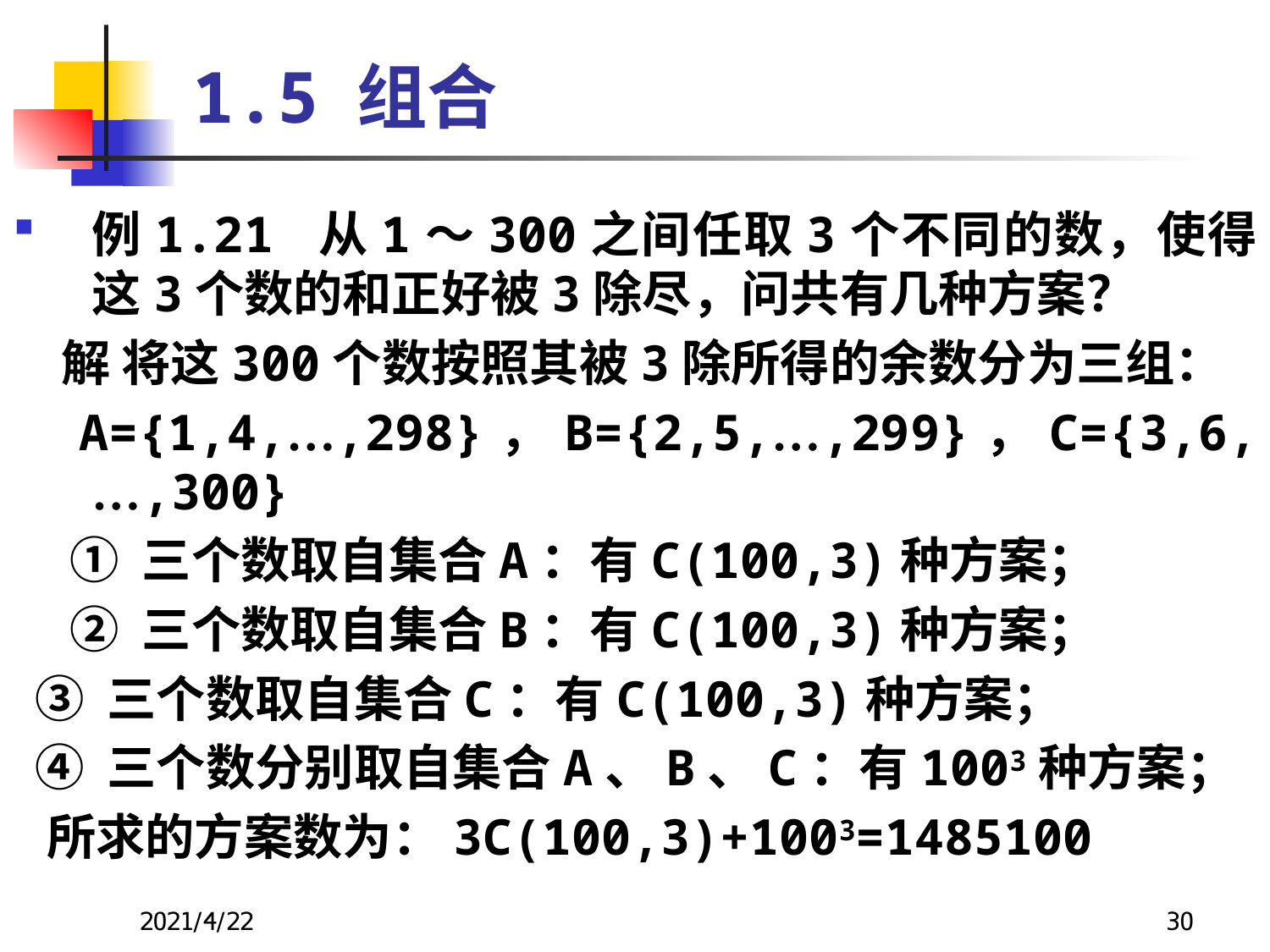

# 1.5 组合

例1.21 从1～300之间任取3个不同的数，使得这3个数的和正好被3除尽，问共有几种方案？
    解 将这300个数按照其被3除所得的余数分为三组：
  A={1,4,…,298}，B={2,5,…,299}，C={3,6,…,300}
      ① 三个数取自集合A：有C(100,3)种方案；
      ② 三个数取自集合B：有C(100,3)种方案；
  ③ 三个数取自集合C：有C(100,3)种方案；
  ④ 三个数分别取自集合A、B、C：有1003种方案；
  所求的方案数为：3C(100,3)+1003=1485100

2021/4/22
30